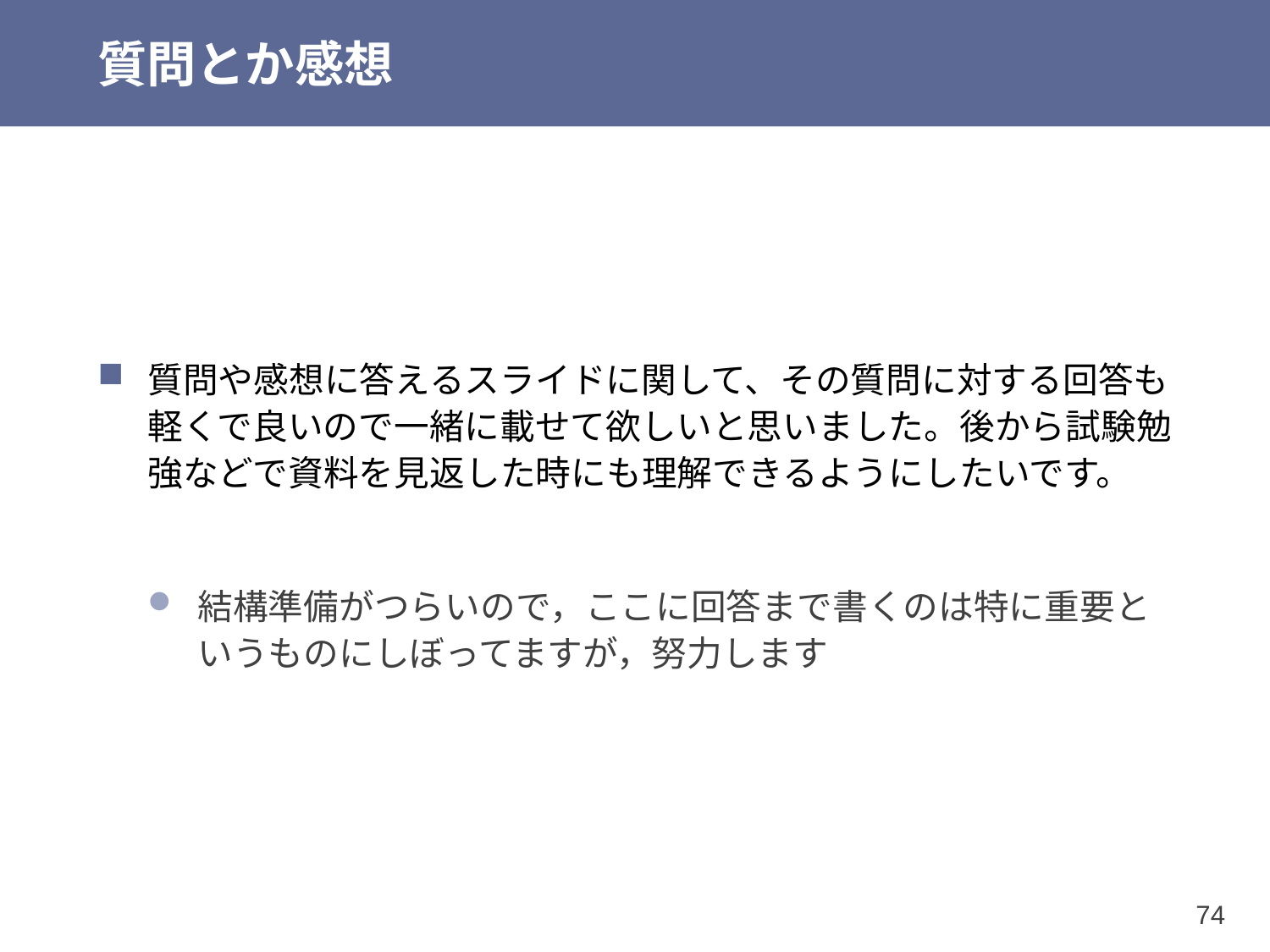

# 質問とか感想
質問や感想に答えるスライドに関して、その質問に対する回答も軽くで良いので一緒に載せて欲しいと思いました。後から試験勉強などで資料を見返した時にも理解できるようにしたいです。

結構準備がつらいので，ここに回答まで書くのは特に重要というものにしぼってますが，努力します